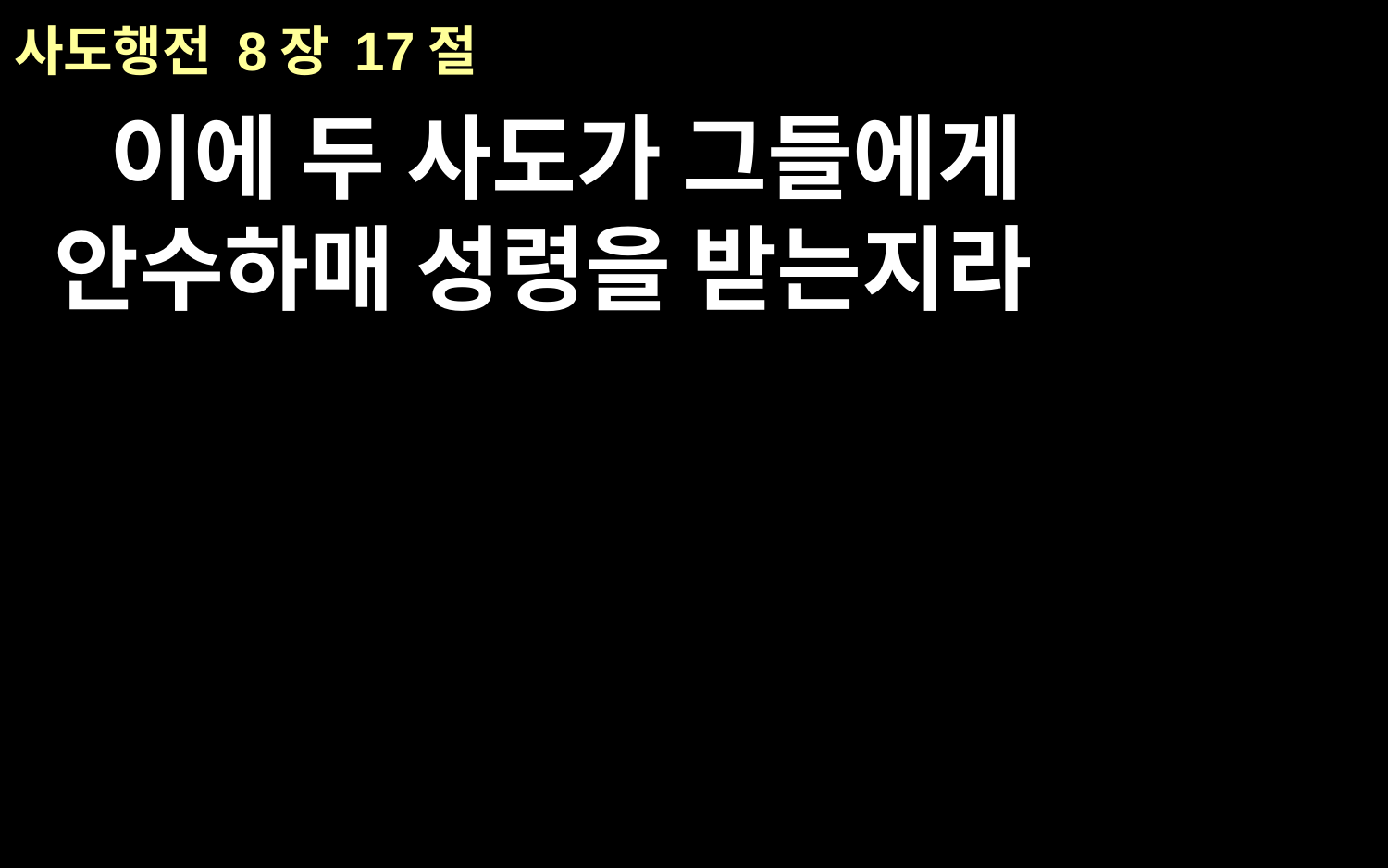

# 사도행전 8장 17절
이에 두 사도가 그들에게 안수하매 성령을 받는지라